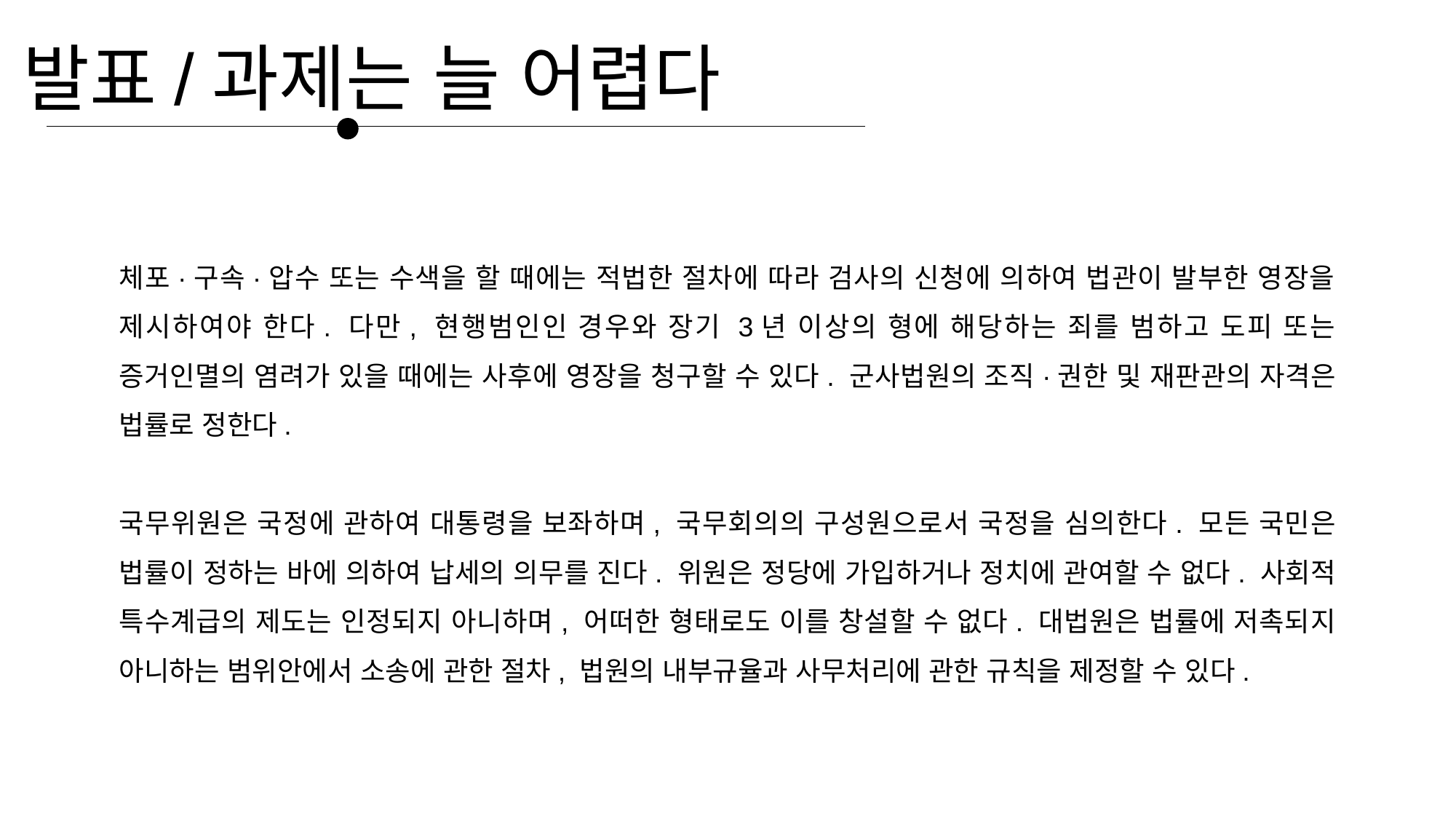

발표/과제는 늘 어렵다

체포·구속·압수 또는 수색을 할 때에는 적법한 절차에 따라 검사의 신청에 의하여 법관이 발부한 영장을 제시하여야 한다. 다만, 현행범인인 경우와 장기 3년 이상의 형에 해당하는 죄를 범하고 도피 또는 증거인멸의 염려가 있을 때에는 사후에 영장을 청구할 수 있다. 군사법원의 조직·권한 및 재판관의 자격은 법률로 정한다.

국무위원은 국정에 관하여 대통령을 보좌하며, 국무회의의 구성원으로서 국정을 심의한다. 모든 국민은 법률이 정하는 바에 의하여 납세의 의무를 진다. 위원은 정당에 가입하거나 정치에 관여할 수 없다. 사회적 특수계급의 제도는 인정되지 아니하며, 어떠한 형태로도 이를 창설할 수 없다. 대법원은 법률에 저촉되지 아니하는 범위안에서 소송에 관한 절차, 법원의 내부규율과 사무처리에 관한 규칙을 제정할 수 있다.